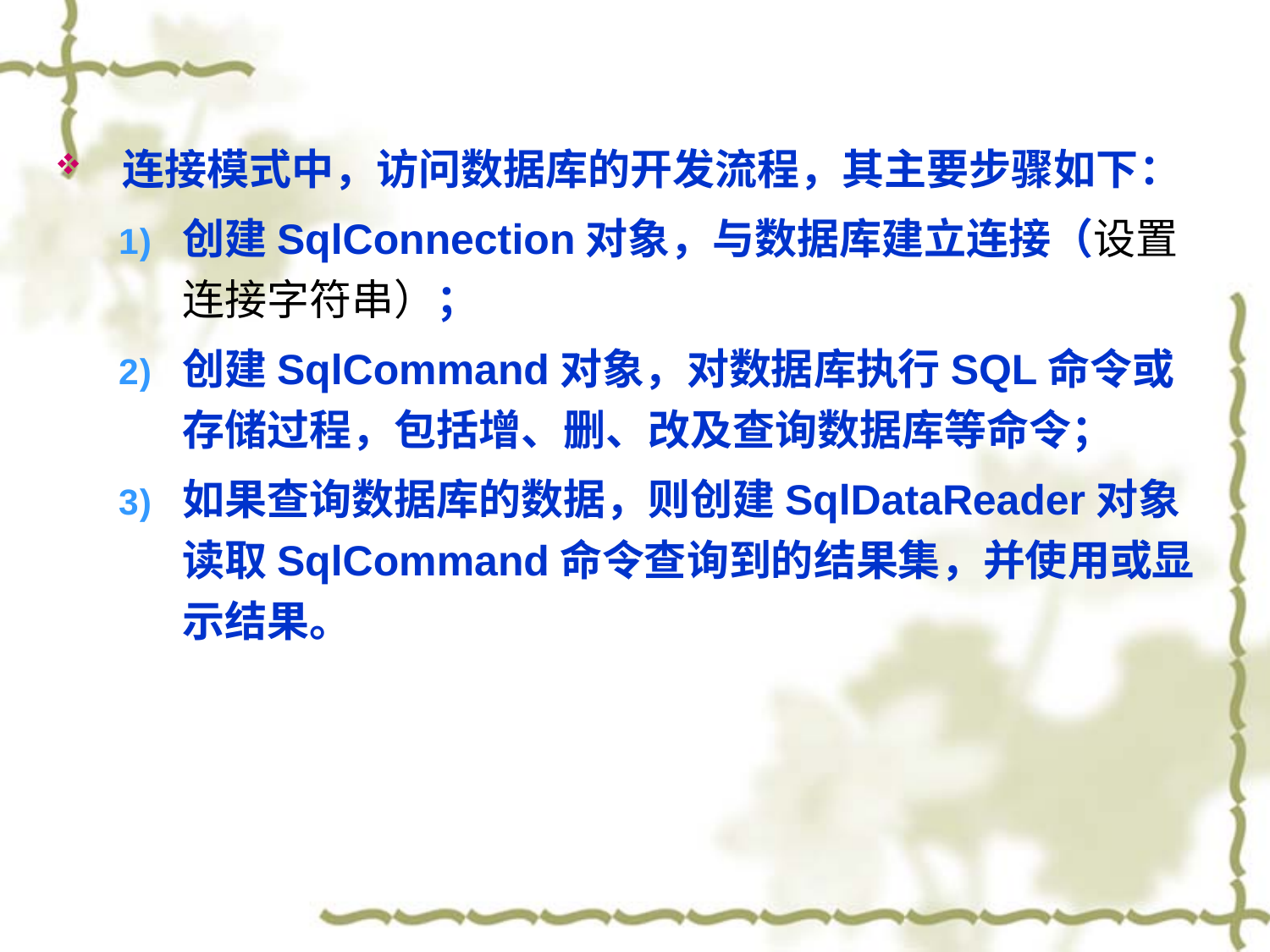

连接模式中，访问数据库的开发流程，其主要步骤如下：
创建SqlConnection对象，与数据库建立连接（设置连接字符串）；
创建SqlCommand对象，对数据库执行SQL命令或存储过程，包括增、删、改及查询数据库等命令；
如果查询数据库的数据，则创建SqlDataReader对象读取SqlCommand命令查询到的结果集，并使用或显示结果。